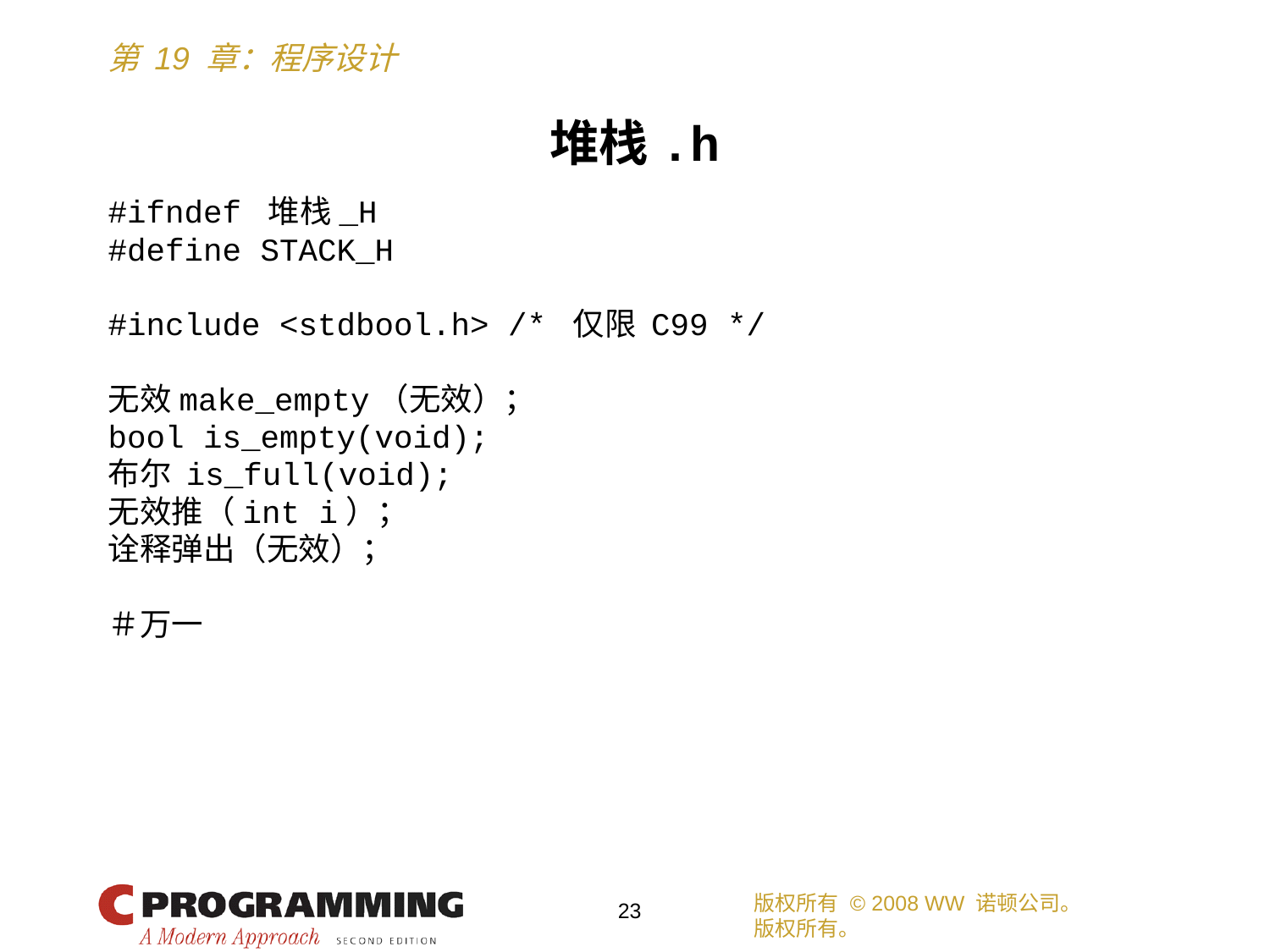

堆栈.h

#ifndef 堆栈_H
#define STACK_H

#include <stdbool.h> /* 仅限 C99 */

无效make_empty（无效）；
bool is_empty(void);
布尔 is_full(void);
无效推（int i）；
诠释弹出（无效）；

＃万一
版权所有 © 2008 WW 诺顿公司。
版权所有。
23